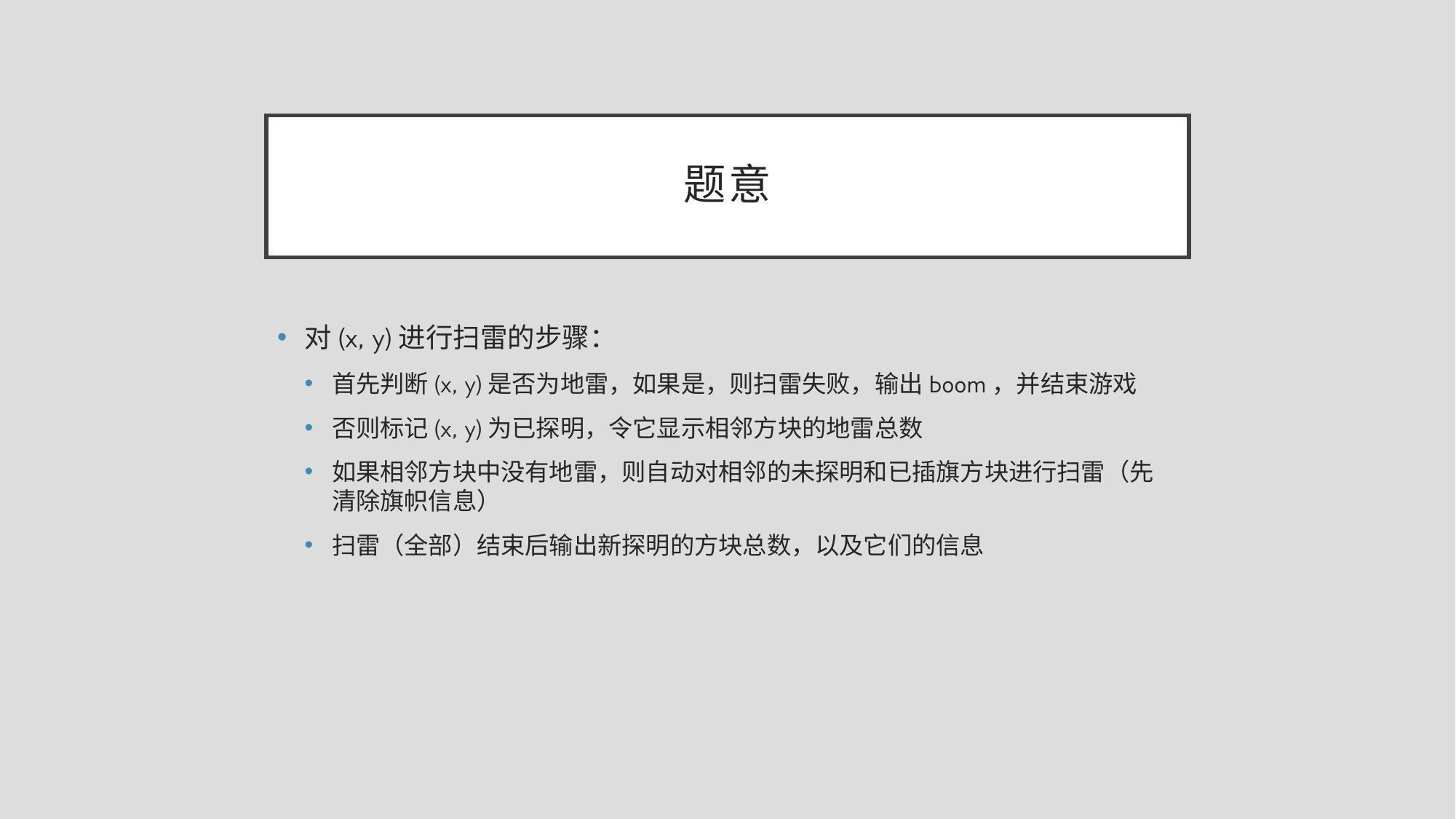

# 题意
对(x, y)进行扫雷的步骤：
首先判断(x, y)是否为地雷，如果是，则扫雷失败，输出boom，并结束游戏
否则标记(x, y)为已探明，令它显示相邻方块的地雷总数
如果相邻方块中没有地雷，则自动对相邻的未探明和已插旗方块进行扫雷（先清除旗帜信息）
扫雷（全部）结束后输出新探明的方块总数，以及它们的信息